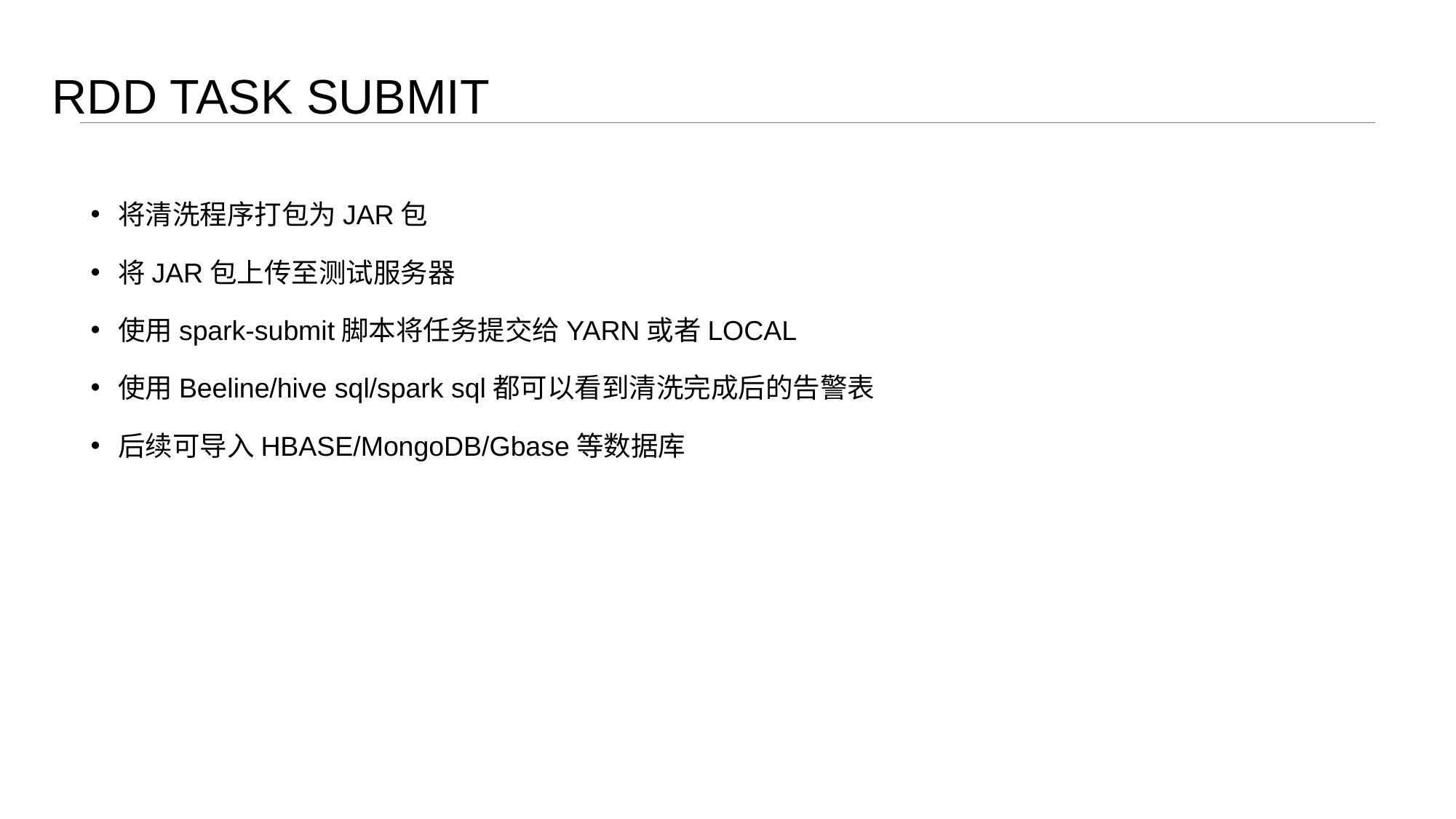

RDD TASK SUBMIT

将清洗程序打包为JAR包
将JAR包上传至测试服务器
使用spark-submit脚本将任务提交给YARN或者LOCAL
使用Beeline/hive sql/spark sql都可以看到清洗完成后的告警表
后续可导入HBASE/MongoDB/Gbase等数据库